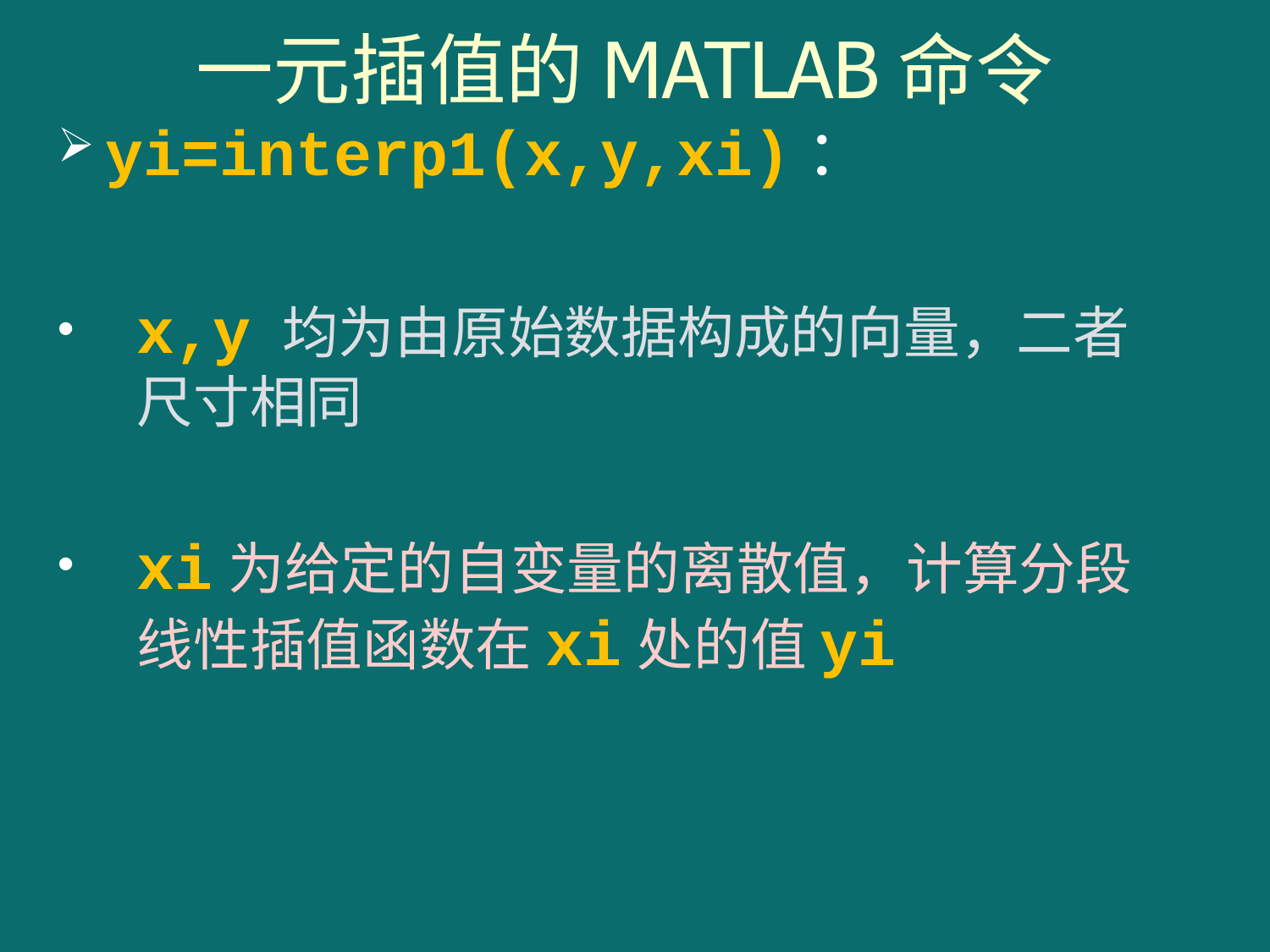

一元插值的MATLAB命令
yi=interp1(x,y,xi)：

x,y 均为由原始数据构成的向量，二者尺寸相同

xi为给定的自变量的离散值，计算分段线性插值函数在xi处的值yi